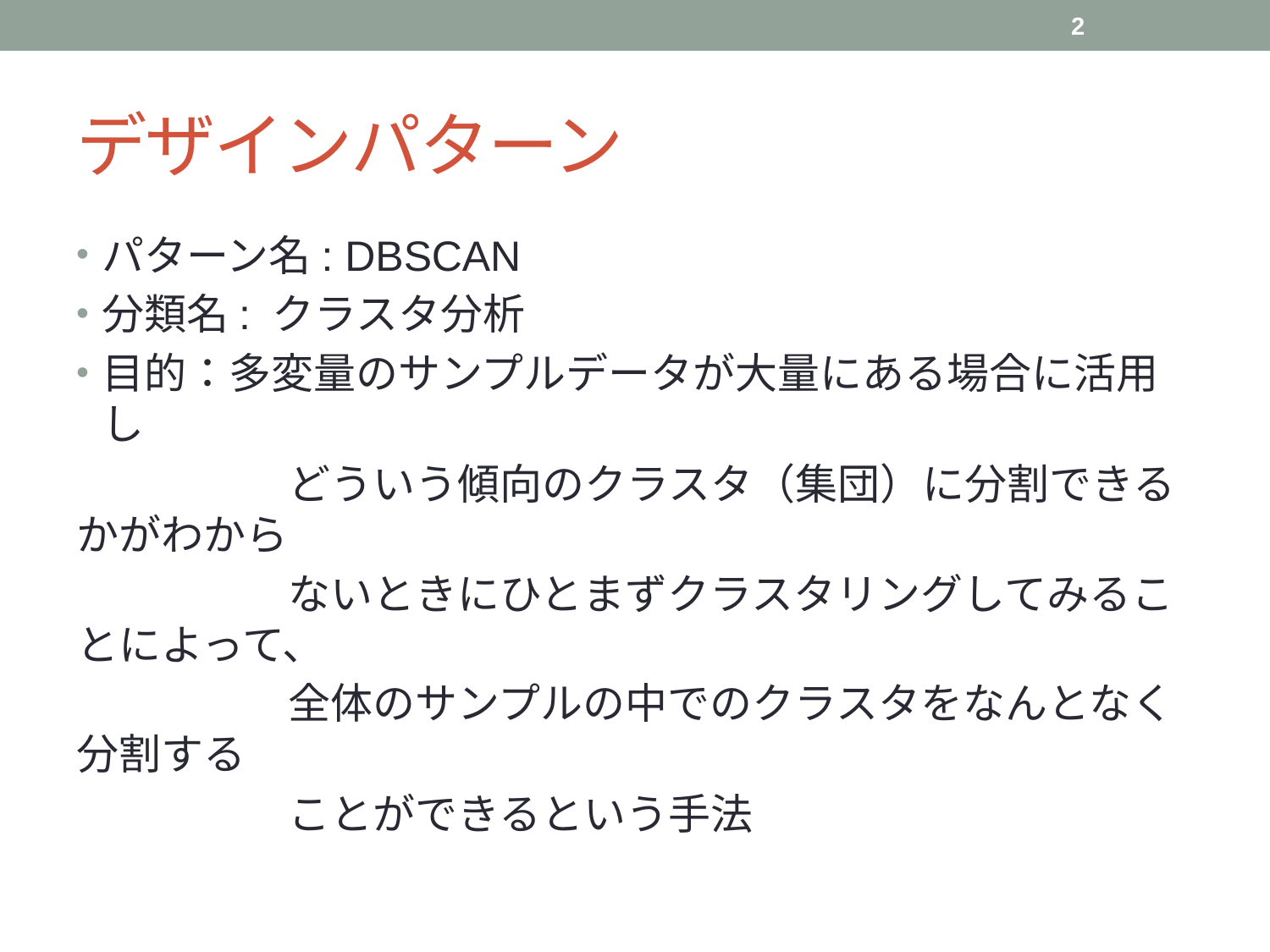

2
# デザインパターン
パターン名: DBSCAN
分類名: クラスタ分析
目的：多変量のサンプルデータが大量にある場合に活用し
　　　　　どういう傾向のクラスタ（集団）に分割できるかがわから
　　　　　ないときにひとまずクラスタリングしてみることによって、
　　　　　全体のサンプルの中でのクラスタをなんとなく分割する
　　　　　ことができるという手法